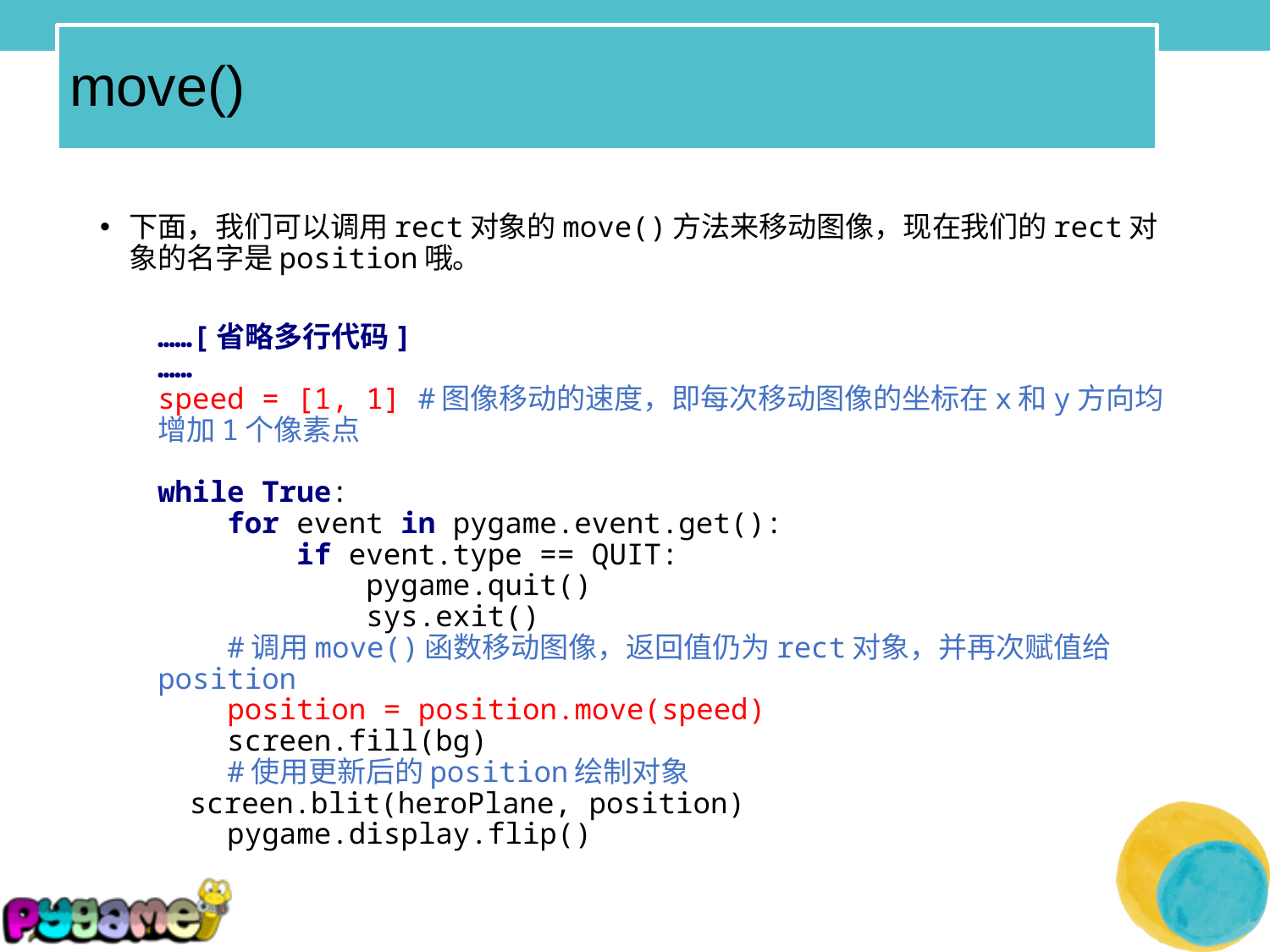

# move()
下面，我们可以调用rect对象的move()方法来移动图像，现在我们的rect对象的名字是position哦。

……[省略多行代码]
……
speed = [1, 1] #图像移动的速度，即每次移动图像的坐标在x和y方向均增加1个像素点
while True:
    for event in pygame.event.get():
        if event.type == QUIT:
            pygame.quit()
            sys.exit()
    #调用move()函数移动图像，返回值仍为rect对象，并再次赋值给position
    position = position.move(speed)
    screen.fill(bg)
    #使用更新后的position绘制对象
    screen.blit(heroPlane, position)
    pygame.display.flip()